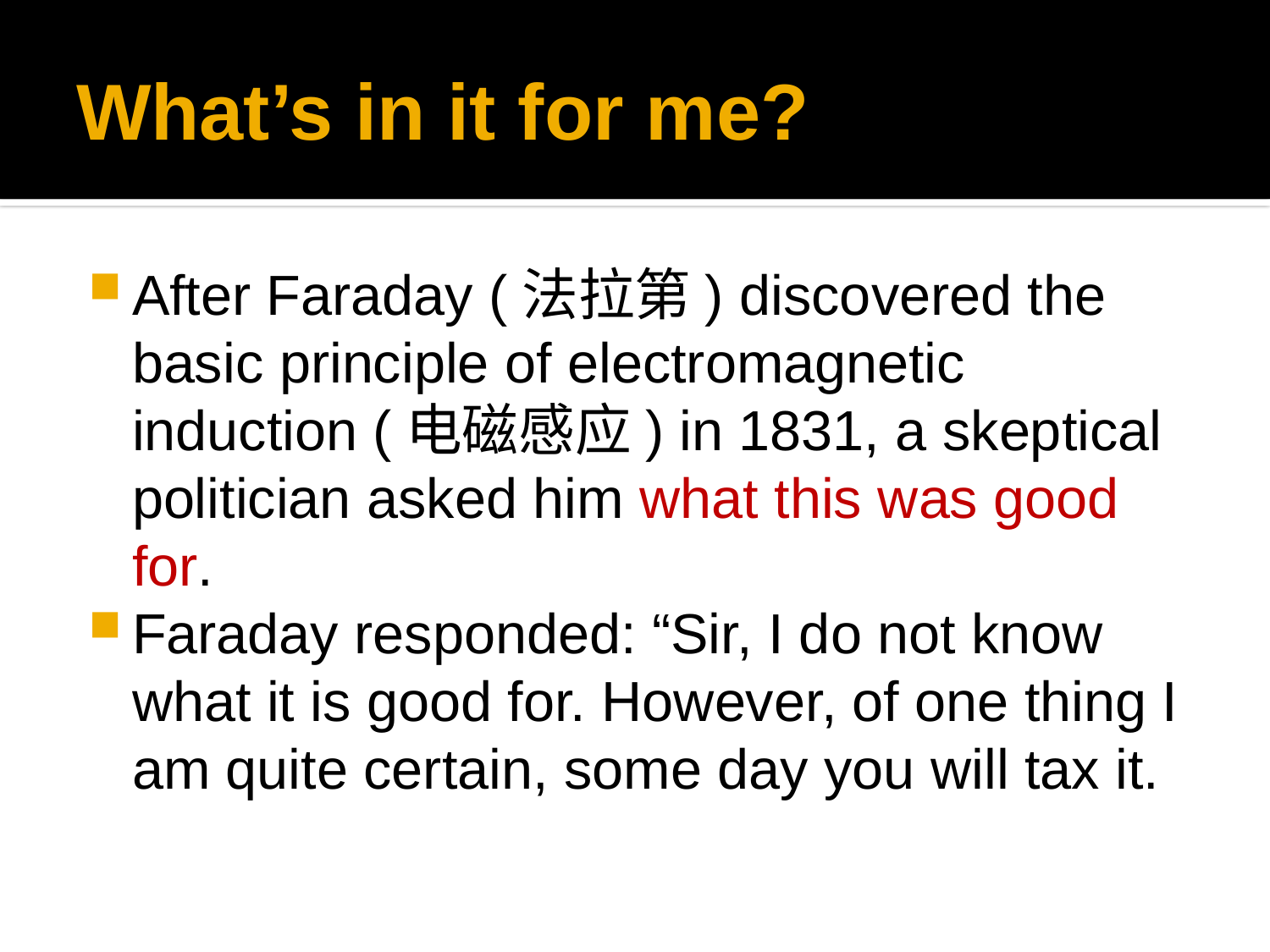

# What’s in it for me?
After Faraday (法拉第) discovered the basic principle of electromagnetic induction (电磁感应) in 1831, a skeptical politician asked him what this was good for.
Faraday responded: “Sir, I do not know what it is good for. However, of one thing I am quite certain, some day you will tax it.